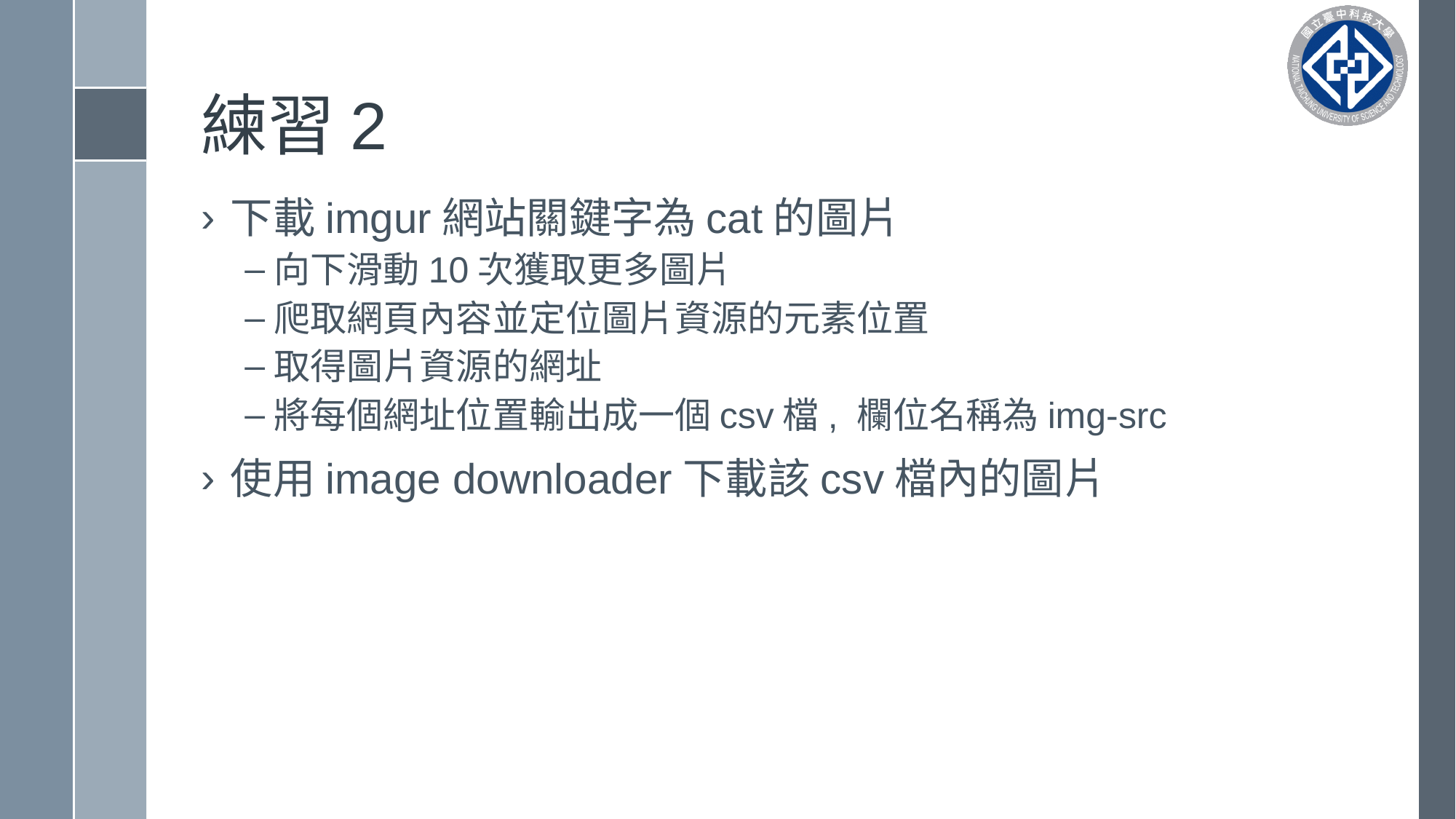

# 練習2
下載imgur網站關鍵字為cat的圖片
向下滑動10次獲取更多圖片
爬取網頁內容並定位圖片資源的元素位置
取得圖片資源的網址
將每個網址位置輸出成一個csv檔, 欄位名稱為img-src
使用image downloader下載該csv檔內的圖片